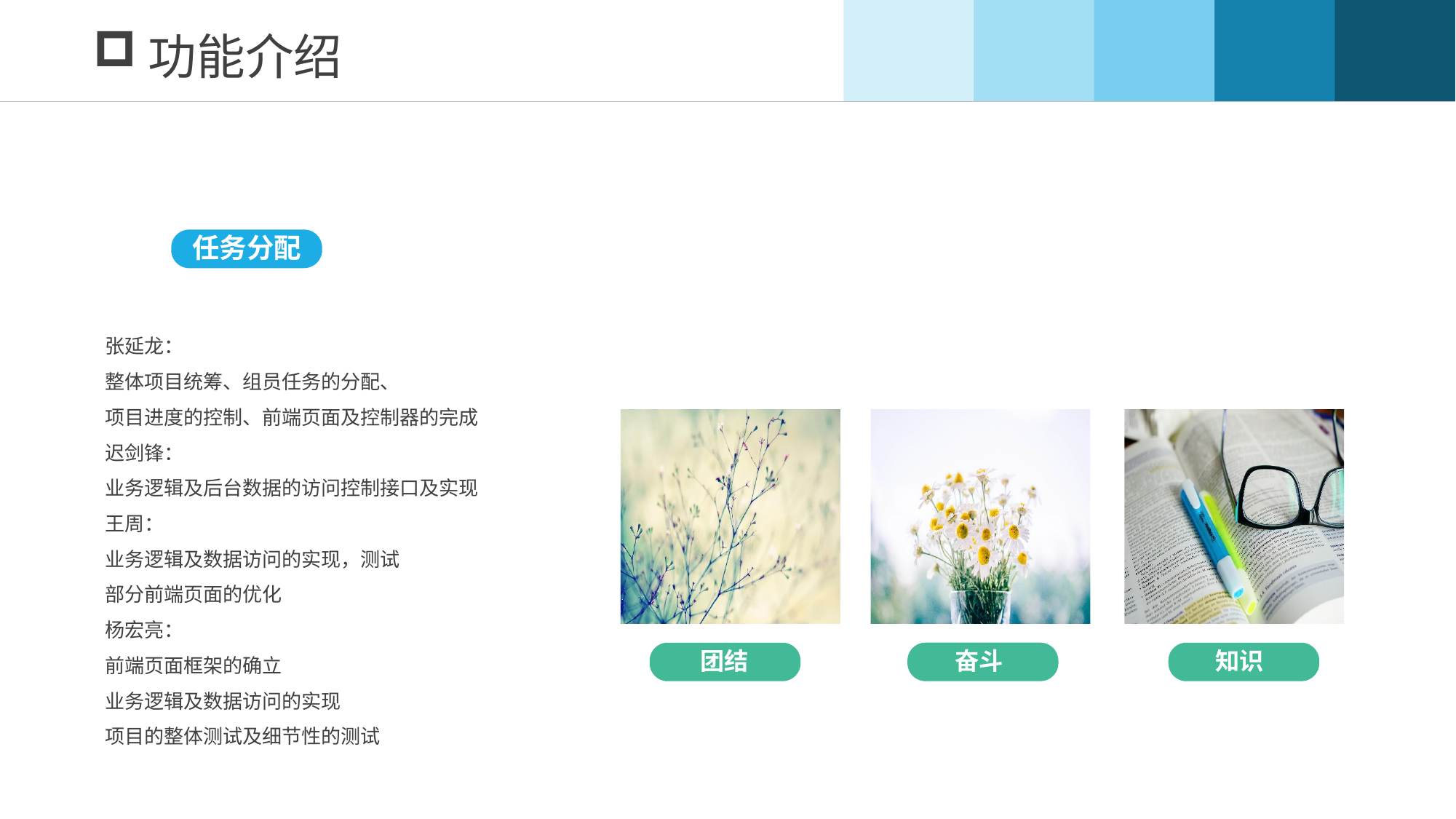

功能介绍
任务分配

张延龙：
整体项目统筹、组员任务的分配、
项目进度的控制、前端页面及控制器的完成
迟剑锋：
业务逻辑及后台数据的访问控制接口及实现
王周：
业务逻辑及数据访问的实现，测试
部分前端页面的优化
杨宏亮：
前端页面框架的确立
业务逻辑及数据访问的实现
项目的整体测试及细节性的测试

奋斗

团结
知识